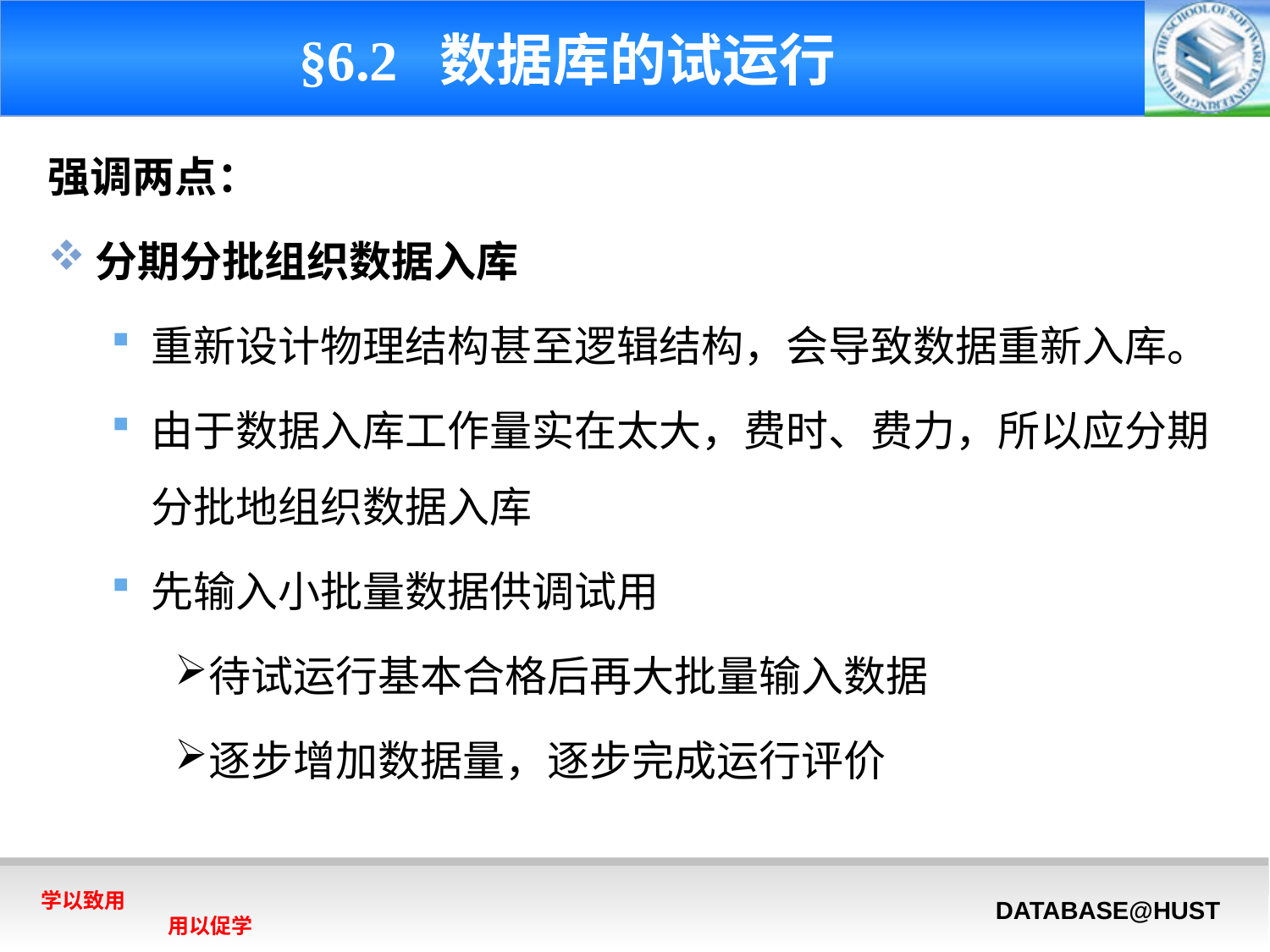

# §6.2  数据库的试运行
强调两点：
分期分批组织数据入库
重新设计物理结构甚至逻辑结构，会导致数据重新入库。
由于数据入库工作量实在太大，费时、费力，所以应分期分批地组织数据入库
先输入小批量数据供调试用
待试运行基本合格后再大批量输入数据
逐步增加数据量，逐步完成运行评价